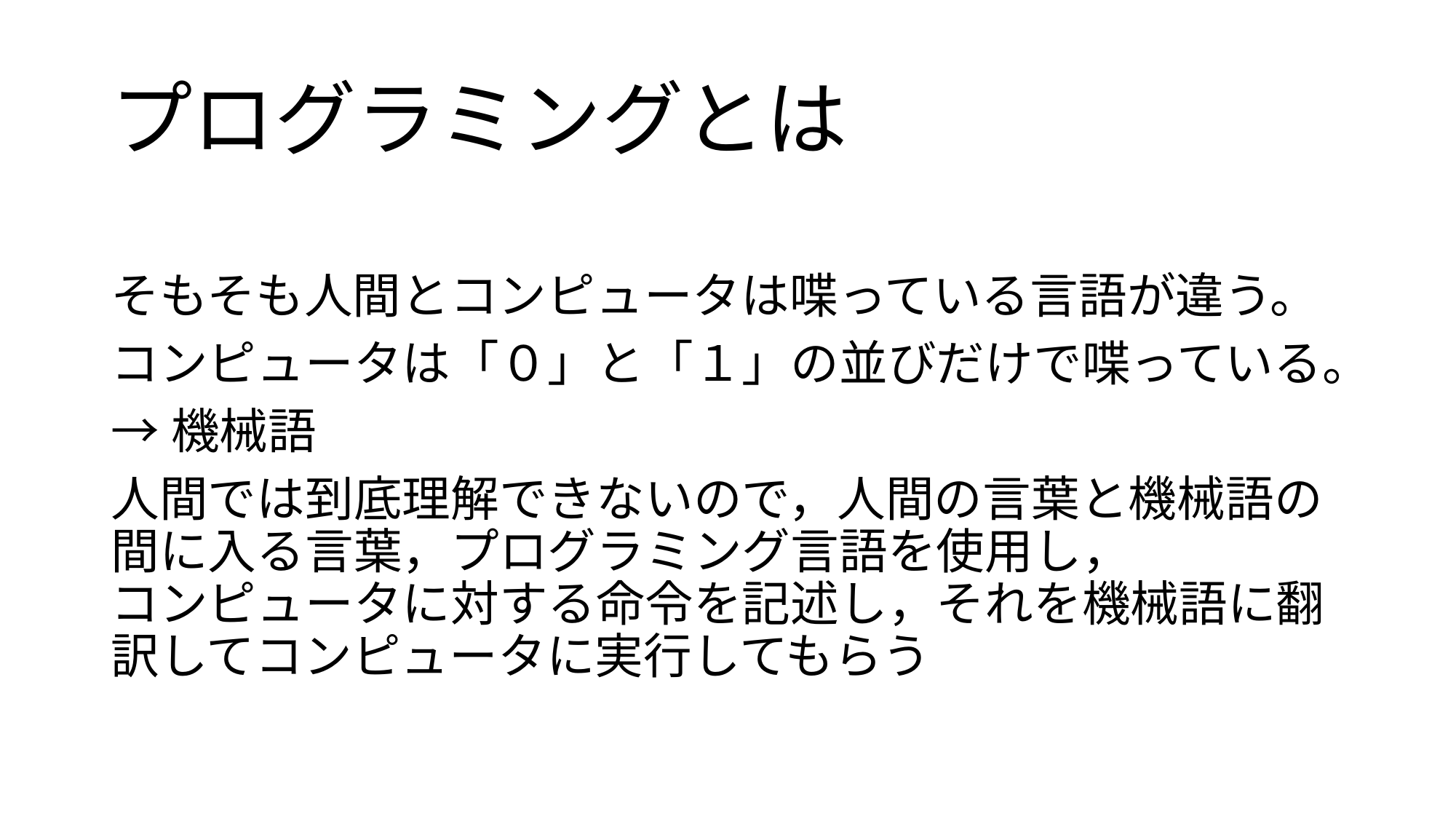

# プログラミングとは
そもそも人間とコンピュータは喋っている言語が違う。
コンピュータは「０」と「１」の並びだけで喋っている。
→機械語
人間では到底理解できないので，人間の言葉と機械語の間に入る言葉，プログラミング言語を使用し，
コンピュータに対する命令を記述し，それを機械語に翻訳してコンピュータに実行してもらう